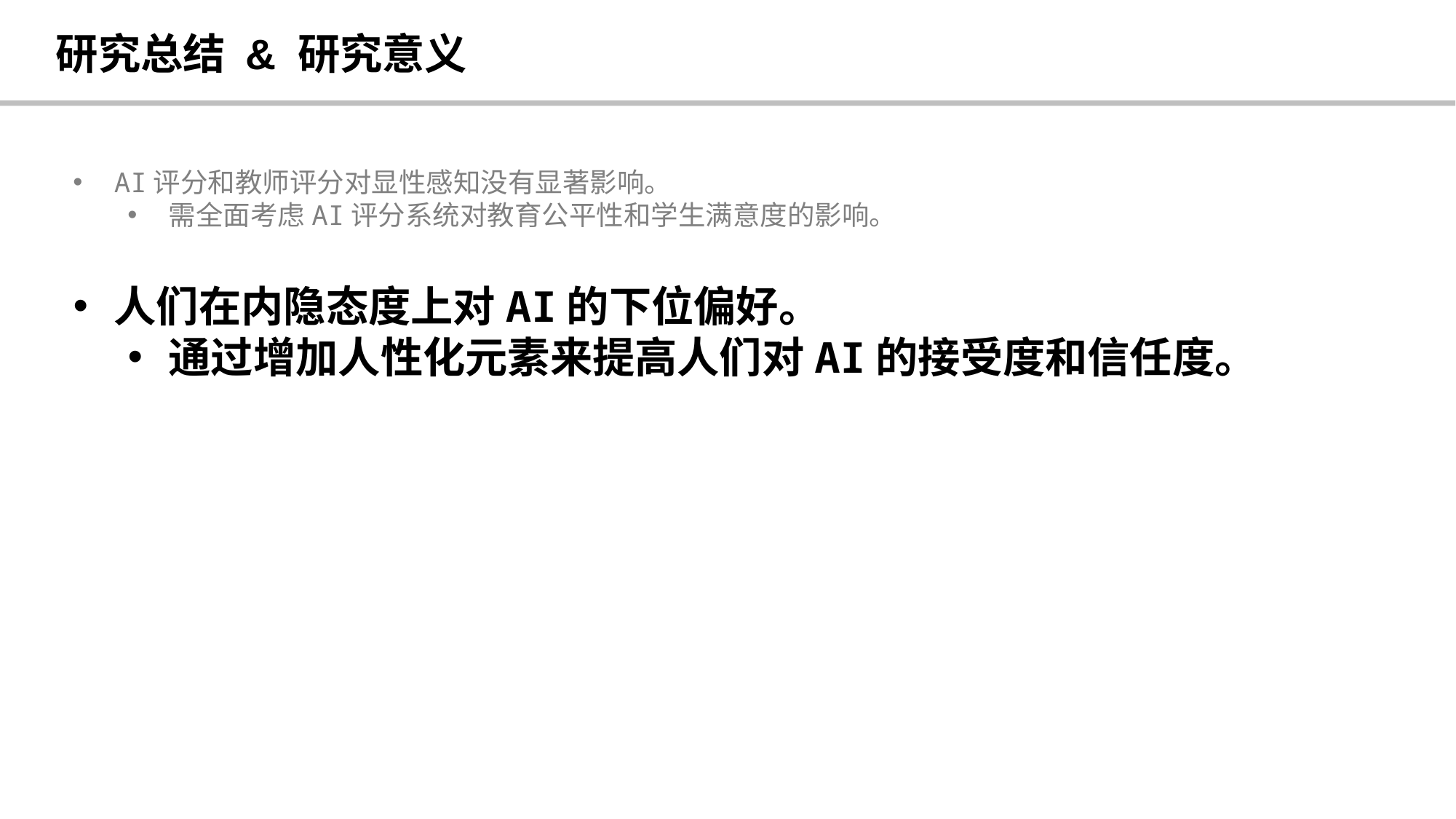

# 研究总结 & 研究意义
AI评分和教师评分对显性感知没有显著影响。
需全面考虑AI评分系统对教育公平性和学生满意度的影响。
人们在内隐态度上对AI的下位偏好。
通过增加人性化元素来提高人们对AI的接受度和信任度。